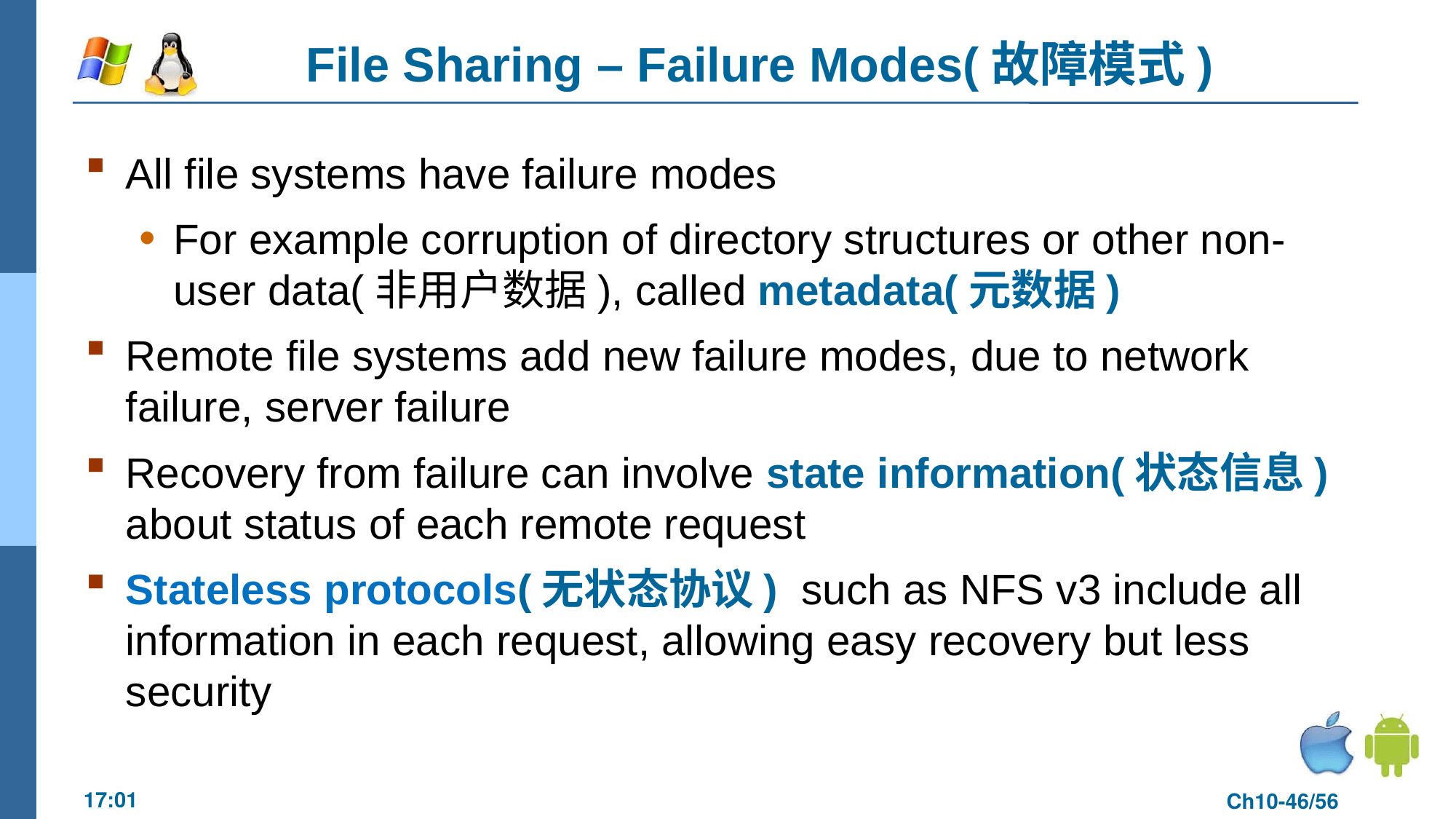

# File Sharing – Failure Modes(故障模式)
All file systems have failure modes
For example corruption of directory structures or other non-user data(非用户数据), called metadata(元数据)
Remote file systems add new failure modes, due to network failure, server failure
Recovery from failure can involve state information(状态信息) about status of each remote request
Stateless protocols(无状态协议)  such as NFS v3 include all information in each request, allowing easy recovery but less security